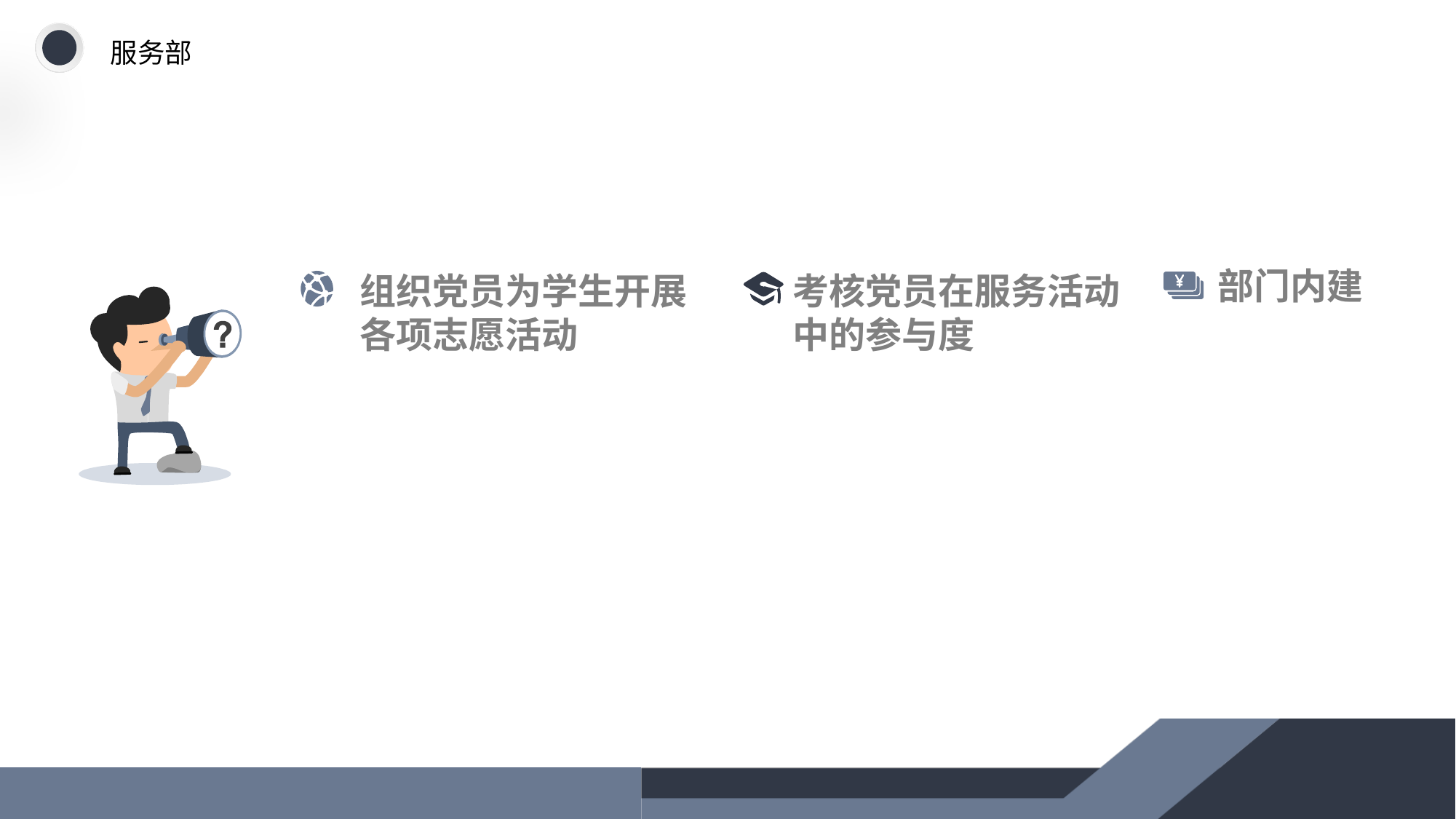

服务部
部门内建

考核党员在服务活动中的参与度

组织党员为学生开展各项志愿活动